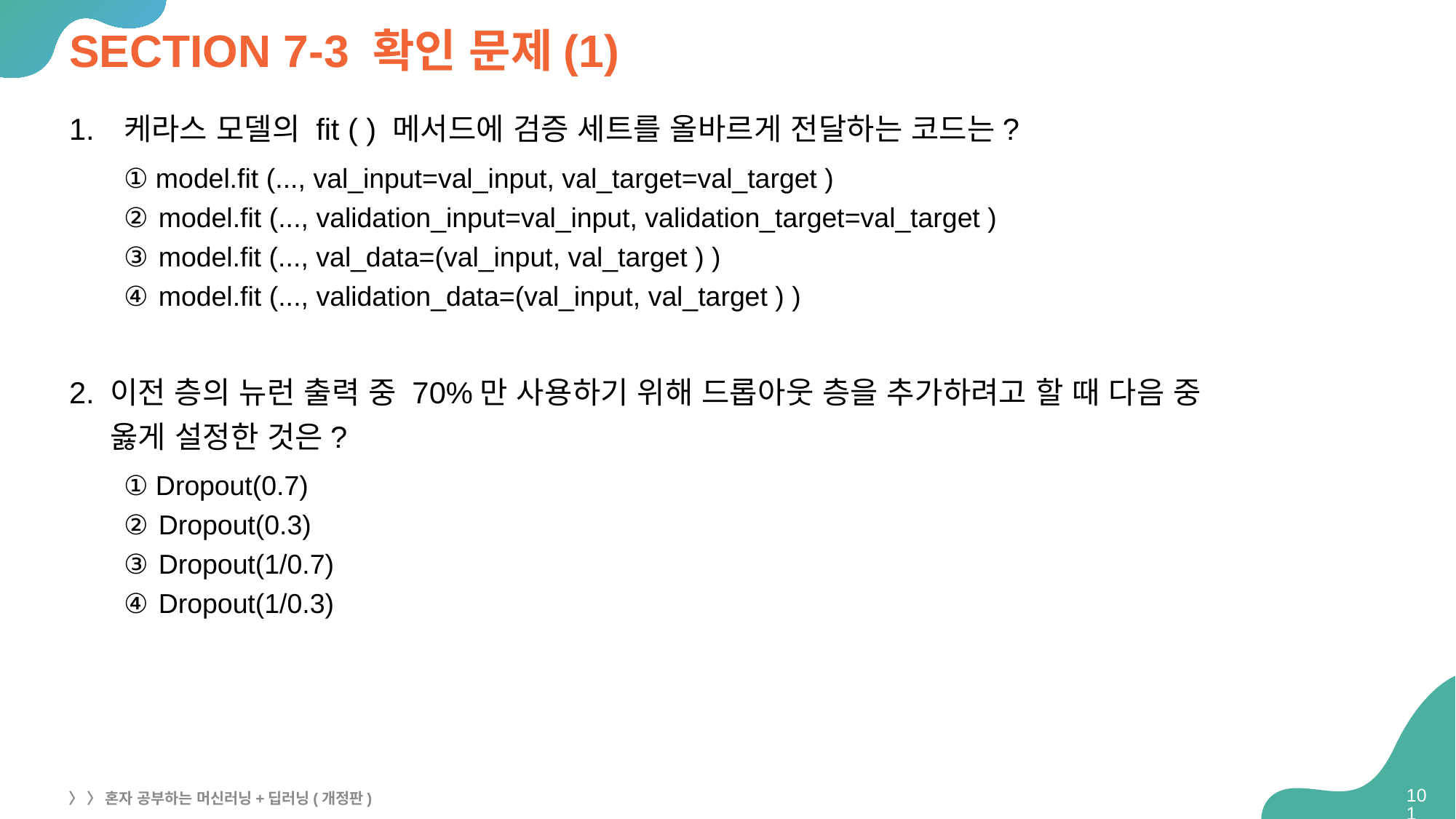

# SECTION 7-3 확인 문제(1)
케라스 모델의 fit ( ) 메서드에 검증 세트를 올바르게 전달하는 코드는?
① model.fit (..., val_input=val_input, val_target=val_target )
② model.fit (..., validation_input=val_input, validation_target=val_target )
③ model.fit (..., val_data=(val_input, val_target ) )
④ model.fit (..., validation_data=(val_input, val_target ) )

이전 층의 뉴런 출력 중 70%만 사용하기 위해 드롭아웃 층을 추가하려고 할 때 다음 중
옳게 설정한 것은?
① Dropout(0.7)
② Dropout(0.3)
③ Dropout(1/0.7)
④ Dropout(1/0.3)

101
〉 〉 혼자 공부하는 머신러닝+딥러닝(개정판)